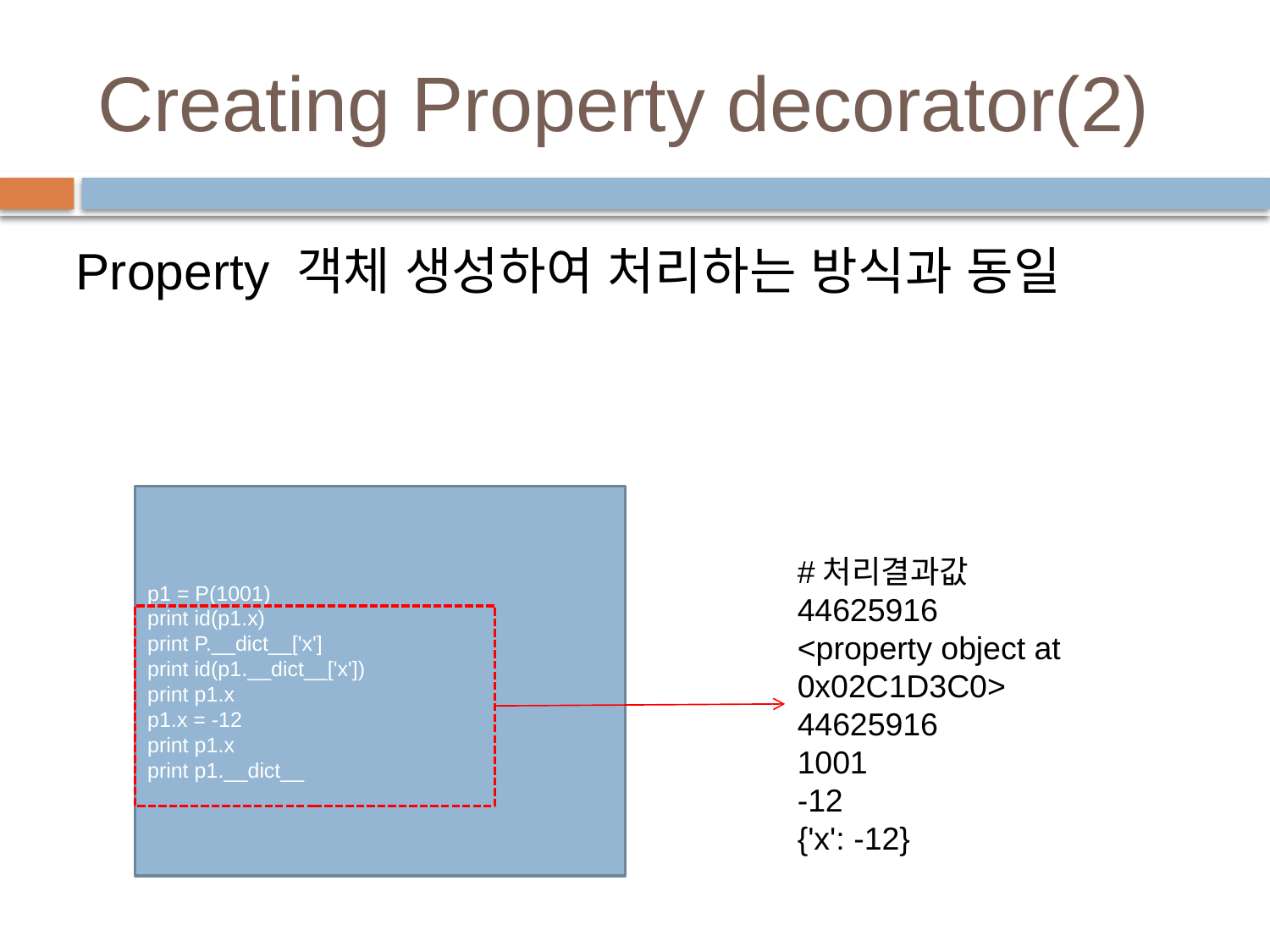

# Creating Property decorator(2)
Property 객체 생성하여 처리하는 방식과 동일
p1 = P(1001)
print id(p1.x)
print P.__dict__['x']
print id(p1.__dict__['x'])
print p1.x
p1.x = -12
print p1.x
print p1.__dict__
#처리결과값
44625916
<property object at 0x02C1D3C0>
44625916
1001
-12
{'x': -12}